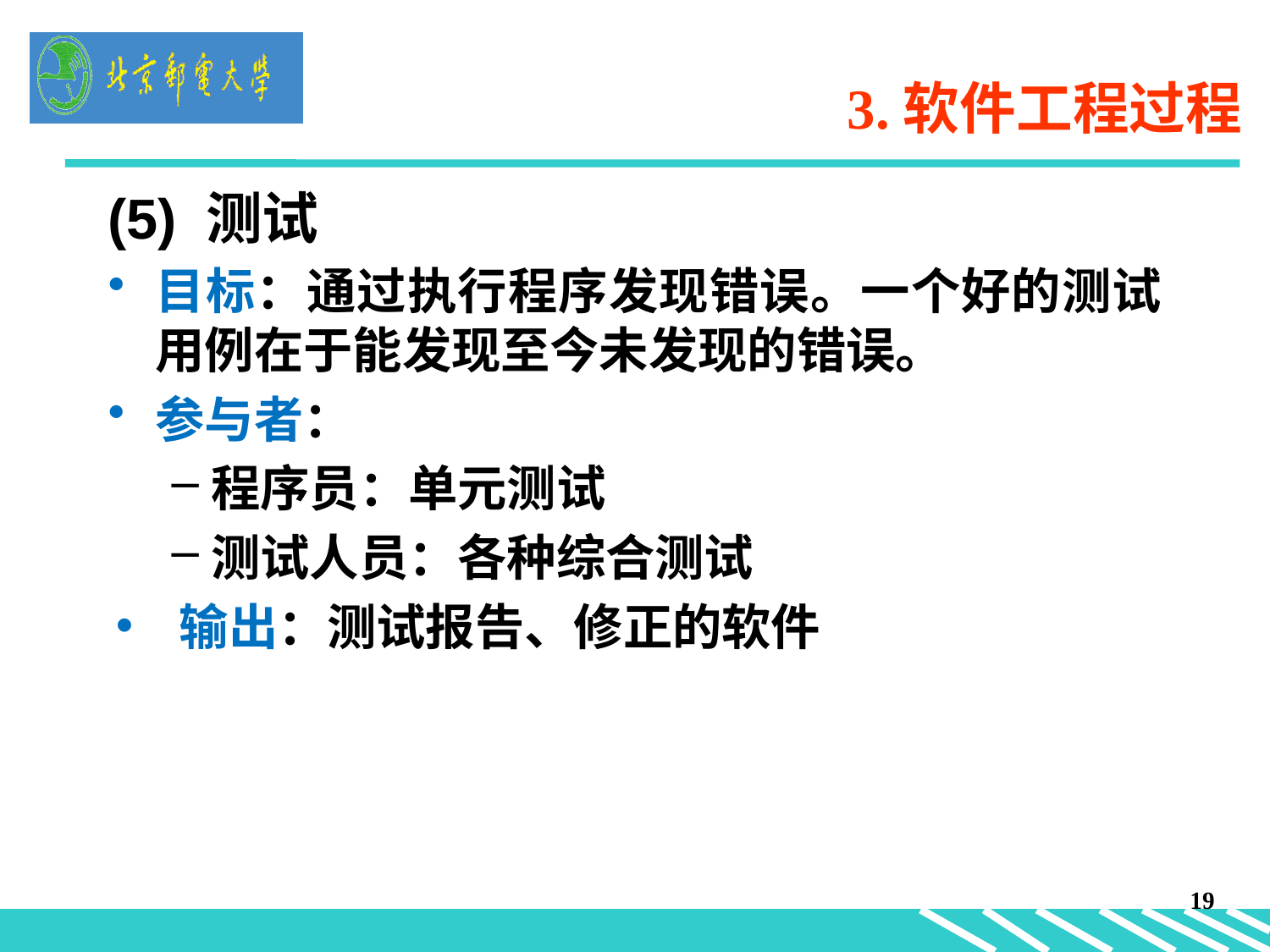

# 3.软件工程过程
(5) 测试
目标：通过执行程序发现错误。一个好的测试用例在于能发现至今未发现的错误。
参与者：
程序员：单元测试
测试人员：各种综合测试
输出：测试报告、修正的软件
19